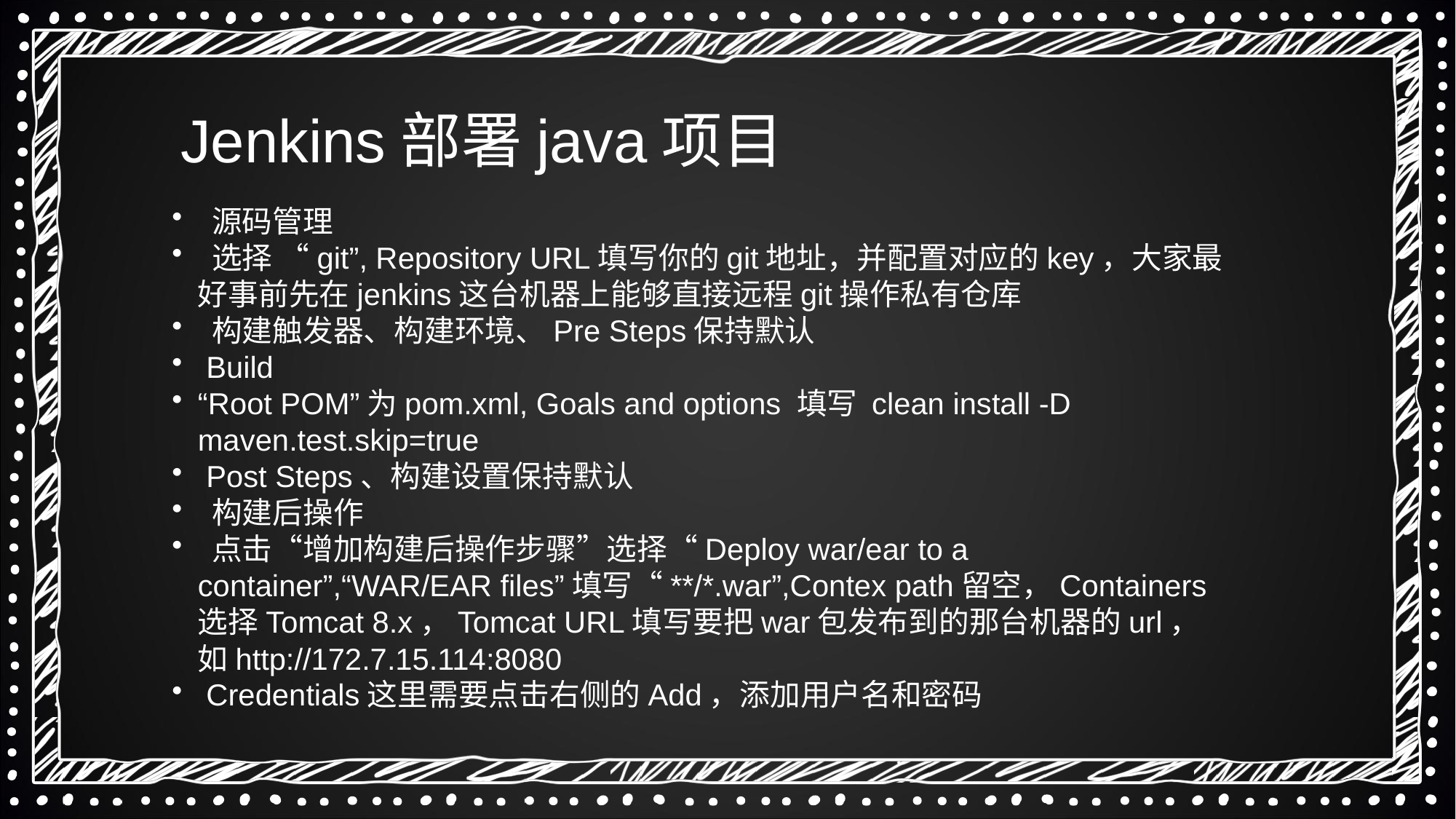

Jenkins部署java项目
 源码管理
 选择 “git”, Repository URL填写你的git地址，并配置对应的key，大家最好事前先在jenkins这台机器上能够直接远程git操作私有仓库
 构建触发器、构建环境、Pre Steps保持默认
 Build
“Root POM”为pom.xml, Goals and options 填写 clean install -D maven.test.skip=true
 Post Steps、构建设置保持默认
 构建后操作
 点击“增加构建后操作步骤”选择“Deploy war/ear to a container”,“WAR/EAR files”填写“**/*.war”,Contex path留空，Containers选择Tomcat 8.x，Tomcat URL填写要把war包发布到的那台机器的url，如http://172.7.15.114:8080
 Credentials这里需要点击右侧的Add，添加用户名和密码